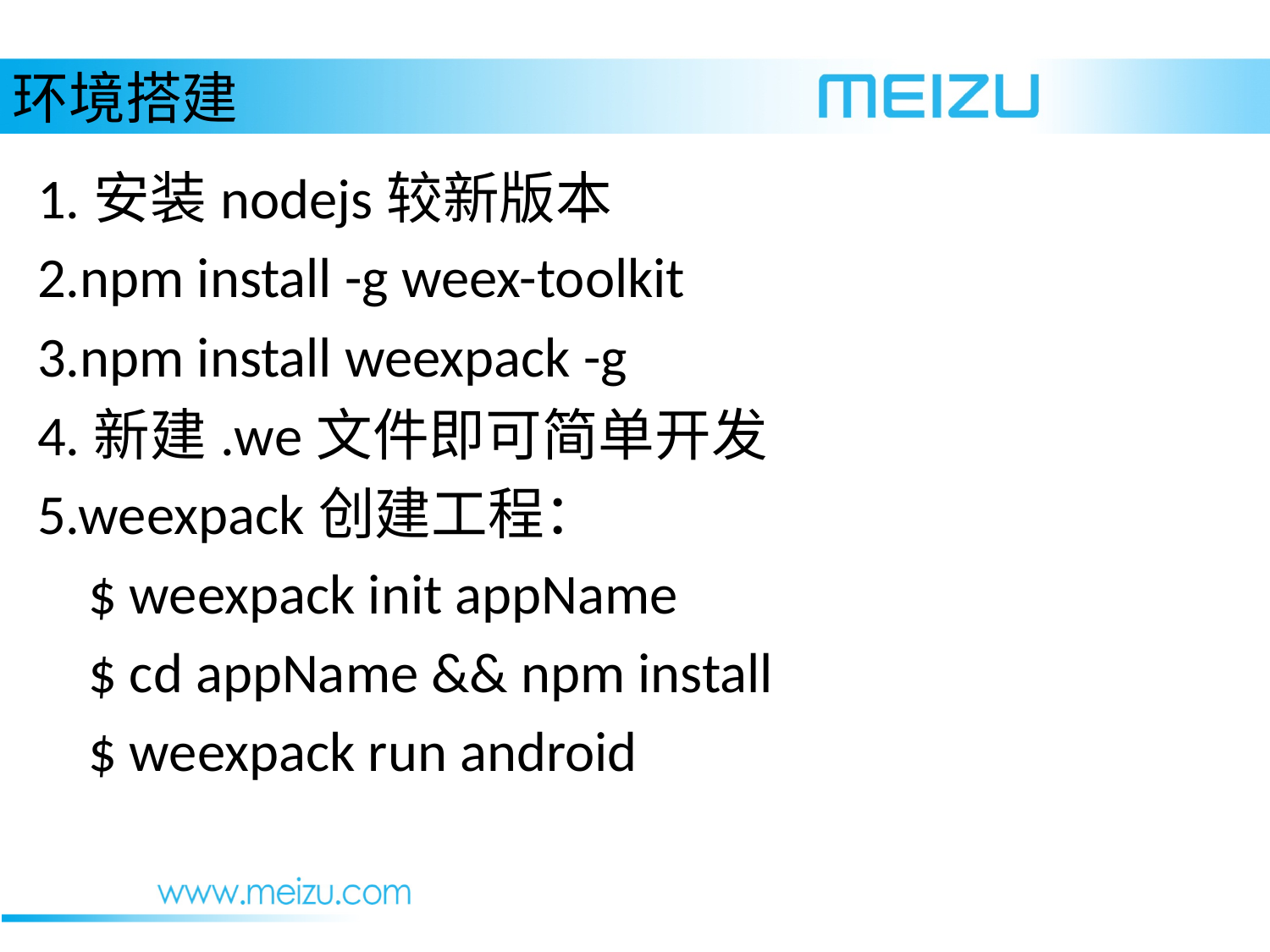

环境搭建
1.安装nodejs较新版本
2.npm install -g weex-toolkit
3.npm install weexpack -g
4.新建.we文件即可简单开发
5.weexpack创建工程：
    $ weexpack init appName
    $ cd appName && npm install
    $ weexpack run android